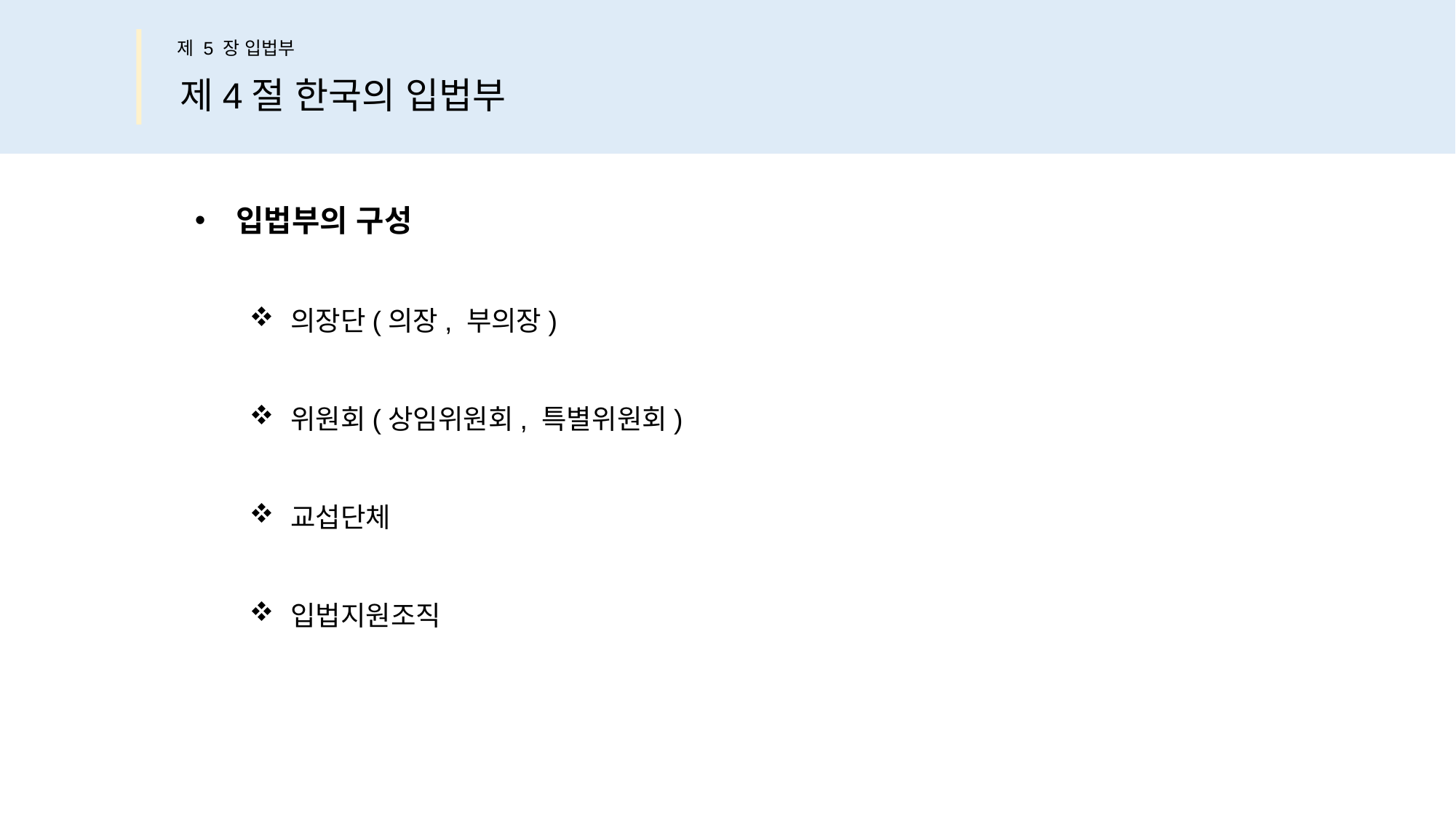

제 5 장 입법부
제4절 한국의 입법부
입법부의 구성

의장단(의장, 부의장)

위원회(상임위원회, 특별위원회)

교섭단체

입법지원조직